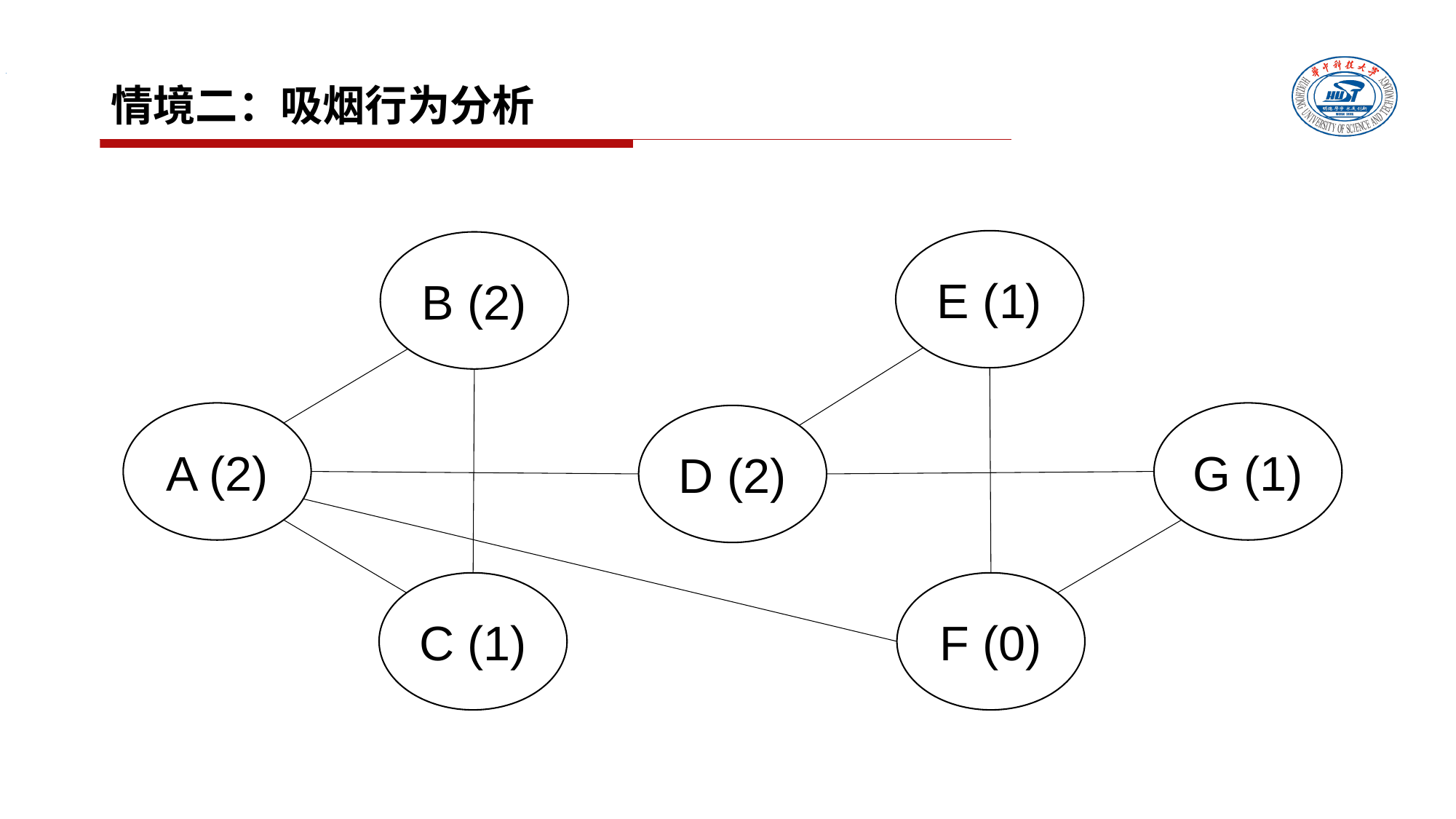

# 情境二：吸烟行为分析
E (1)
B (2)
A (2)
G (1)
D (2)
C (1)
F (0)